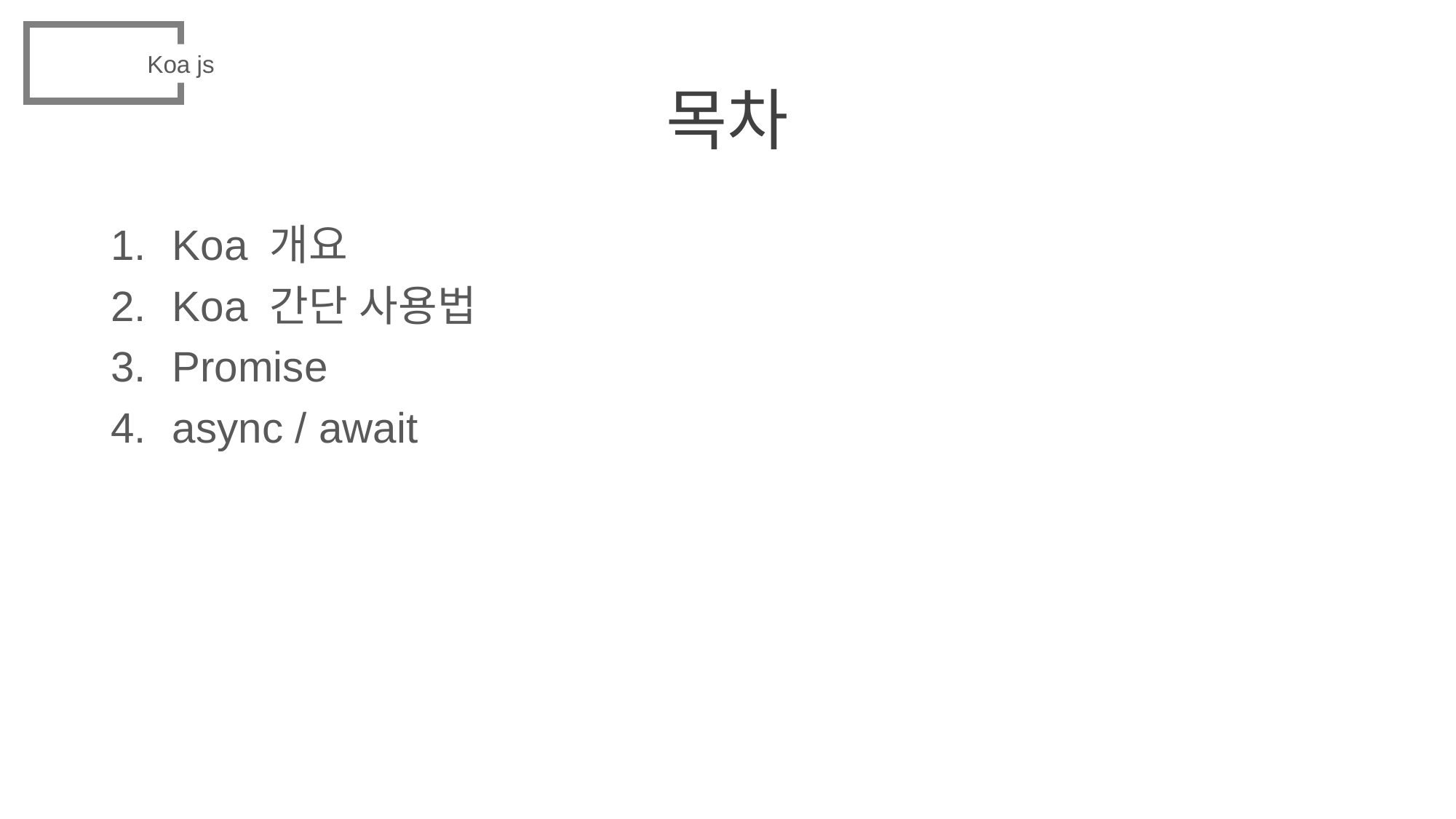

Koa js
# 목차
Koa 개요
Koa 간단 사용법
Promise
async / await